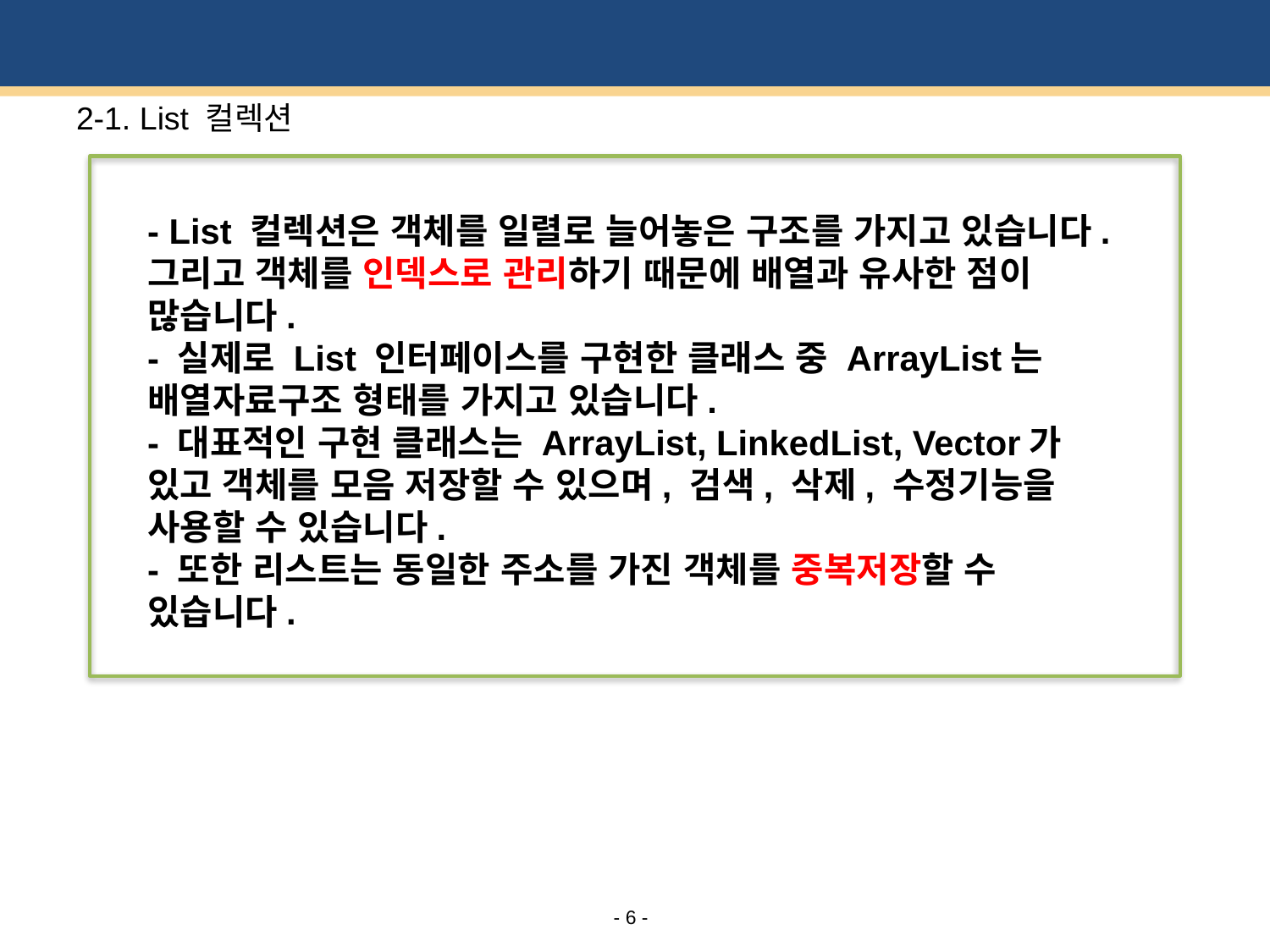

# 2-1. List 컬렉션

- List 컬렉션은 객체를 일렬로 늘어놓은 구조를 가지고 있습니다. 그리고 객체를 인덱스로 관리하기 때문에 배열과 유사한 점이 많습니다.
- 실제로 List 인터페이스를 구현한 클래스 중 ArrayList는 배열자료구조 형태를 가지고 있습니다.
- 대표적인 구현 클래스는 ArrayList, LinkedList, Vector가 있고 객체를 모음 저장할 수 있으며, 검색, 삭제, 수정기능을 사용할 수 있습니다.
- 또한 리스트는 동일한 주소를 가진 객체를 중복저장할 수 있습니다.